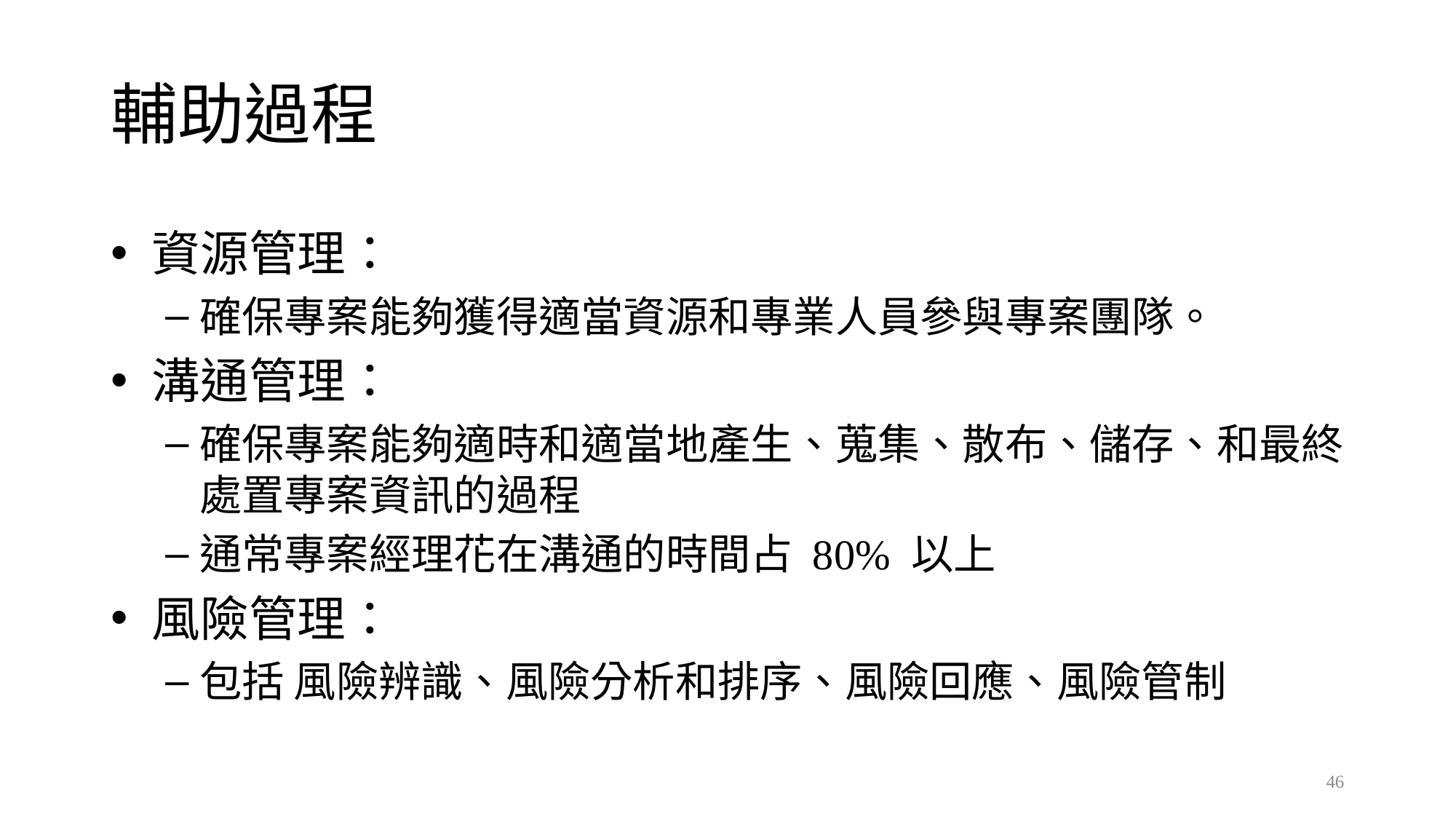

# 輔助過程
資源管理：
確保專案能夠獲得適當資源和專業人員參與專案團隊。
溝通管理：
確保專案能夠適時和適當地產生、蒐集、散布、儲存、和最終處置專案資訊的過程
通常專案經理花在溝通的時間占 80% 以上
風險管理：
包括 風險辨識、風險分析和排序、風險回應、風險管制

46